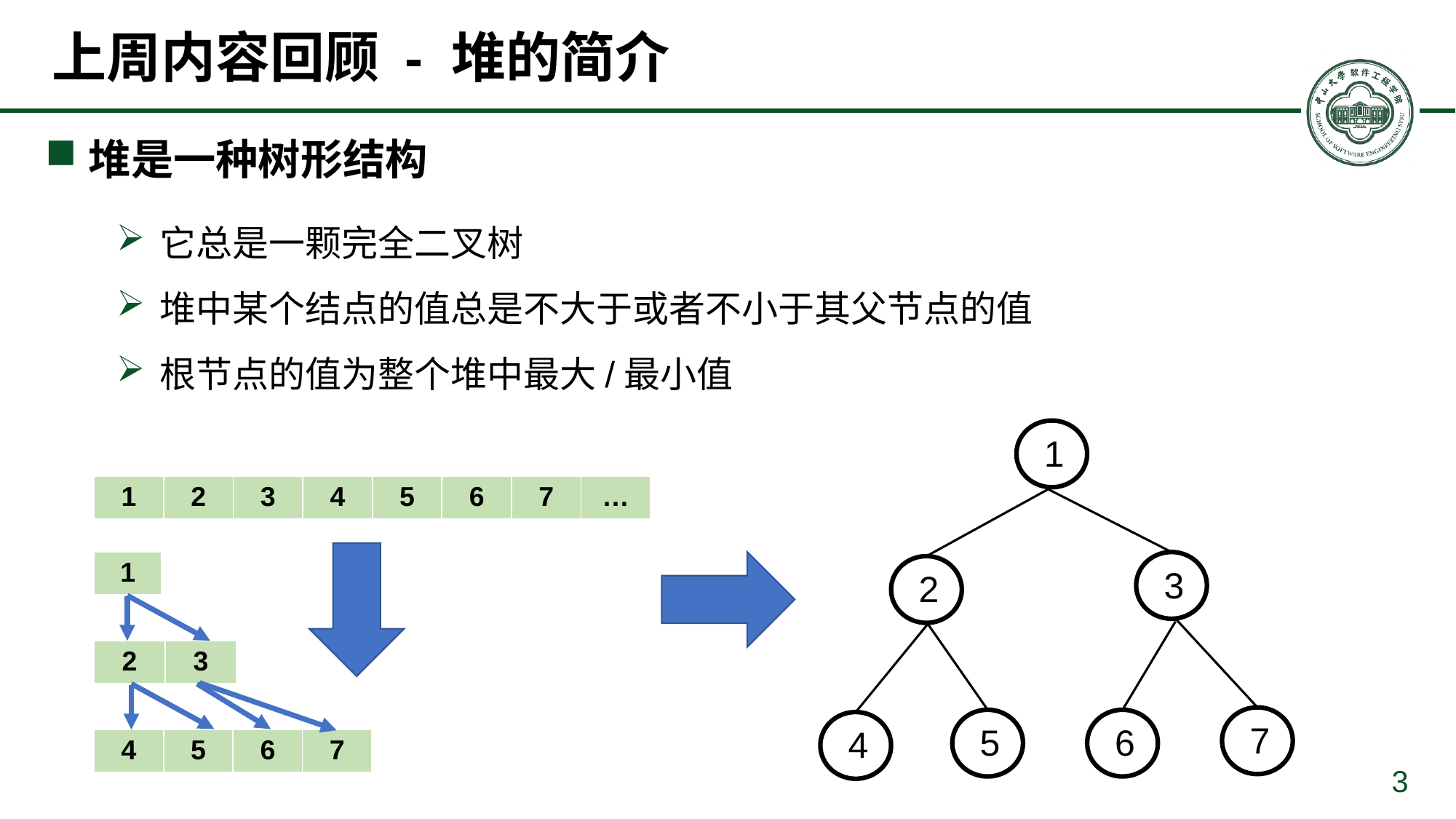

# 上周内容回顾 - 堆的简介
堆是一种树形结构
它总是一颗完全二叉树
堆中某个结点的值总是不大于或者不小于其父节点的值
根节点的值为整个堆中最大/最小值

1

3

2

7

5

6

4
| 1 | 2 | 3 | 4 | 5 | 6 | 7 | … |
| --- | --- | --- | --- | --- | --- | --- | --- |

| 1 |
| --- |
| 2 | 3 |
| --- | --- |
| 4 | 5 | 6 | 7 |
| --- | --- | --- | --- |
3